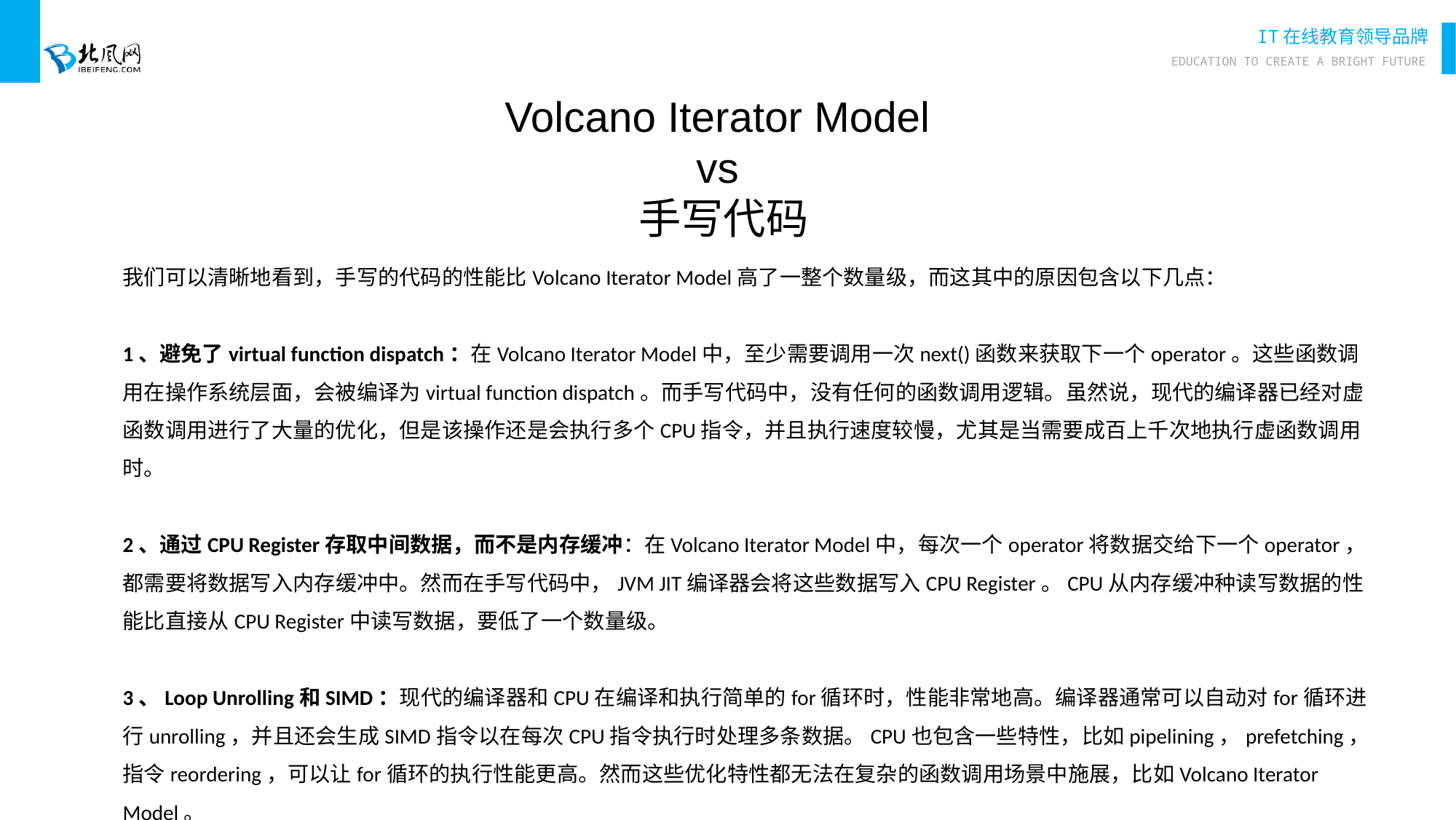

Volcano Iterator Model
vs
手写代码
我们可以清晰地看到，手写的代码的性能比Volcano Iterator Model高了一整个数量级，而这其中的原因包含以下几点：

1、避免了virtual function dispatch：在Volcano Iterator Model中，至少需要调用一次next()函数来获取下一个operator。这些函数调用在操作系统层面，会被编译为virtual function dispatch。而手写代码中，没有任何的函数调用逻辑。虽然说，现代的编译器已经对虚函数调用进行了大量的优化，但是该操作还是会执行多个CPU指令，并且执行速度较慢，尤其是当需要成百上千次地执行虚函数调用时。

2、通过CPU Register存取中间数据，而不是内存缓冲：在Volcano Iterator Model中，每次一个operator将数据交给下一个operator，都需要将数据写入内存缓冲中。然而在手写代码中，JVM JIT编译器会将这些数据写入CPU Register。CPU从内存缓冲种读写数据的性能比直接从CPU Register中读写数据，要低了一个数量级。

3、Loop Unrolling和SIMD：现代的编译器和CPU在编译和执行简单的for循环时，性能非常地高。编译器通常可以自动对for循环进行unrolling，并且还会生成SIMD指令以在每次CPU指令执行时处理多条数据。CPU也包含一些特性，比如pipelining，prefetching，指令reordering，可以让for循环的执行性能更高。然而这些优化特性都无法在复杂的函数调用场景中施展，比如Volcano Iterator Model。